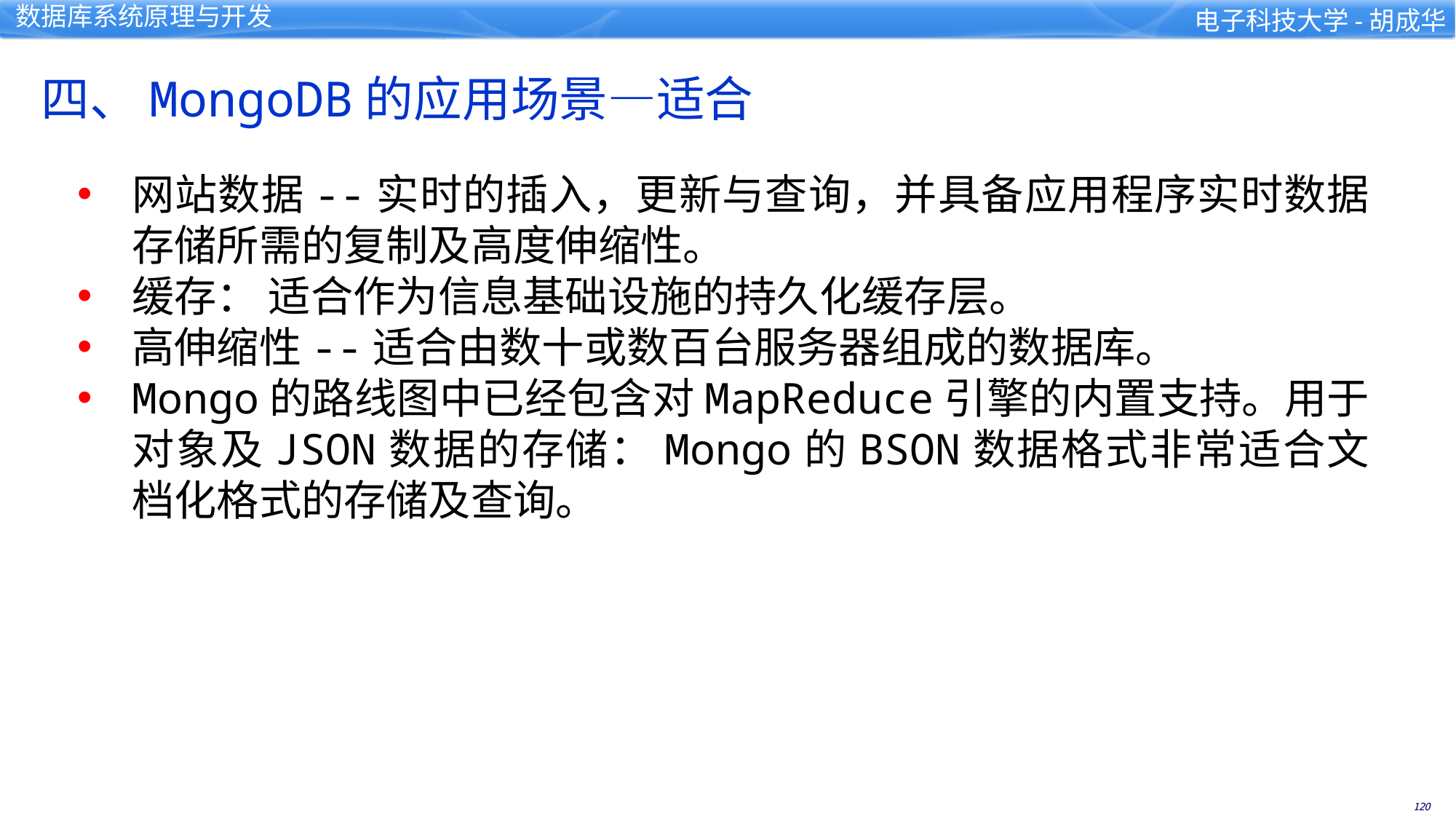

四、MongoDB的应用场景—适合
网站数据--实时的插入，更新与查询，并具备应用程序实时数据存储所需的复制及高度伸缩性。
缓存： 适合作为信息基础设施的持久化缓存层。
高伸缩性--适合由数十或数百台服务器组成的数据库。
Mongo的路线图中已经包含对MapReduce引擎的内置支持。用于对象及JSON数据的存储：Mongo的BSON数据格式非常适合文档化格式的存储及查询。